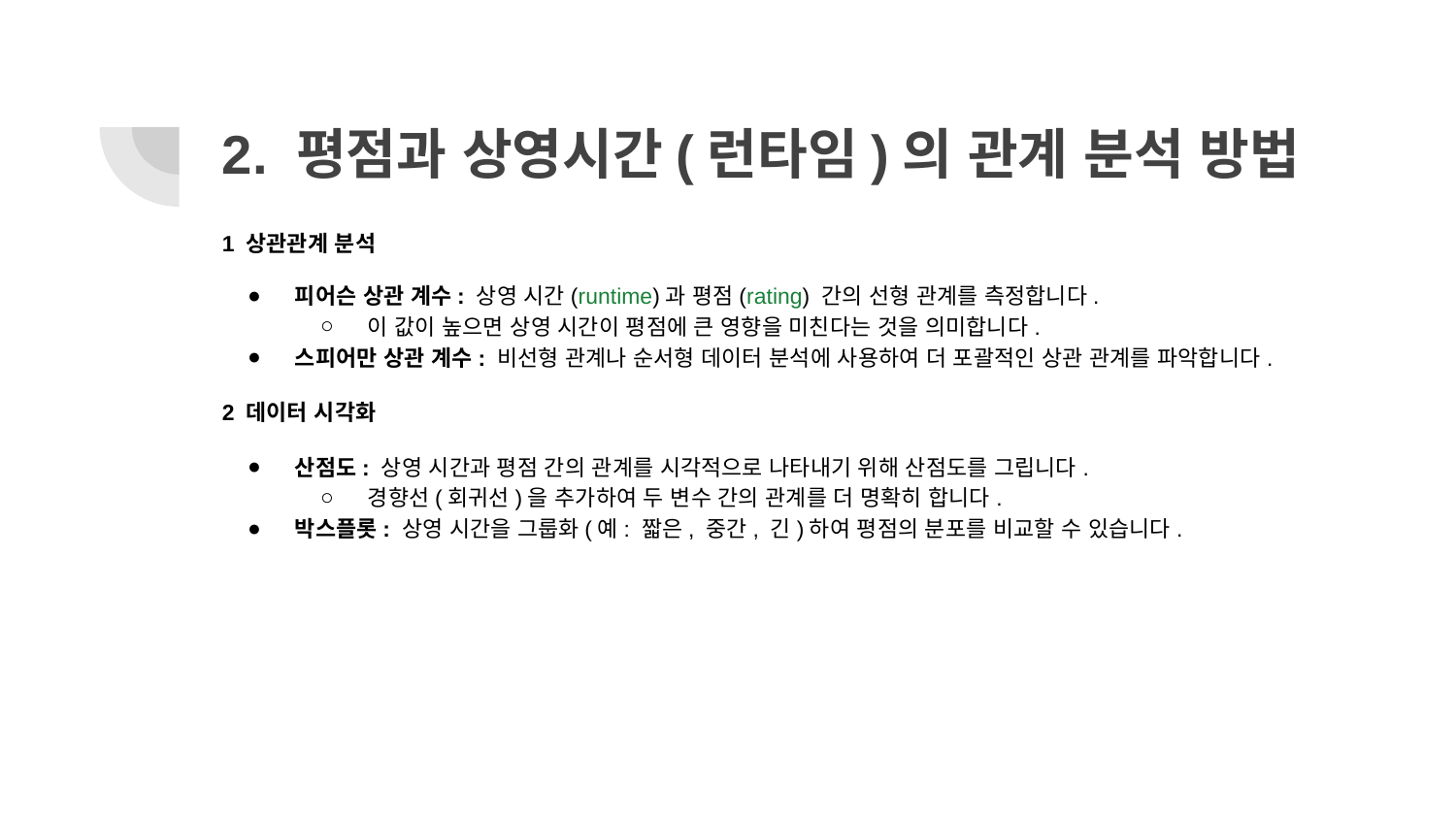

# 2. 평점과 상영시간(런타임)의 관계 분석 방법
1 상관관계 분석
피어슨 상관 계수: 상영 시간(runtime)과 평점(rating) 간의 선형 관계를 측정합니다.
이 값이 높으면 상영 시간이 평점에 큰 영향을 미친다는 것을 의미합니다.
스피어만 상관 계수: 비선형 관계나 순서형 데이터 분석에 사용하여 더 포괄적인 상관 관계를 파악합니다.
2 데이터 시각화
산점도: 상영 시간과 평점 간의 관계를 시각적으로 나타내기 위해 산점도를 그립니다.
경향선(회귀선)을 추가하여 두 변수 간의 관계를 더 명확히 합니다.
박스플롯: 상영 시간을 그룹화(예: 짧은, 중간, 긴)하여 평점의 분포를 비교할 수 있습니다.